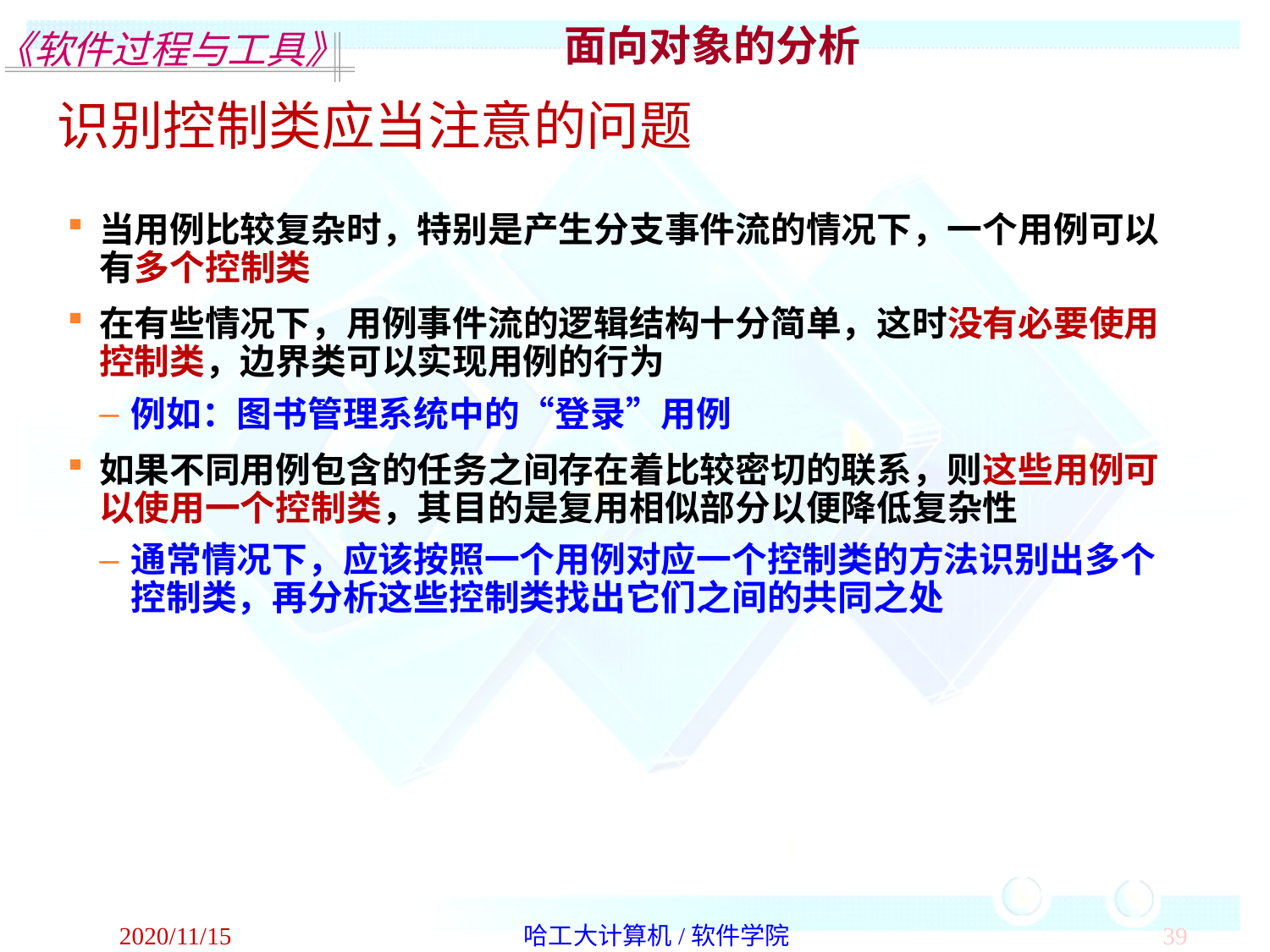

面向对象的分析
识别控制类应当注意的问题
当用例比较复杂时，特别是产生分支事件流的情况下，一个用例可以有多个控制类
在有些情况下，用例事件流的逻辑结构十分简单，这时没有必要使用控制类，边界类可以实现用例的行为
例如：图书管理系统中的“登录”用例
如果不同用例包含的任务之间存在着比较密切的联系，则这些用例可以使用一个控制类，其目的是复用相似部分以便降低复杂性
通常情况下，应该按照一个用例对应一个控制类的方法识别出多个控制类，再分析这些控制类找出它们之间的共同之处